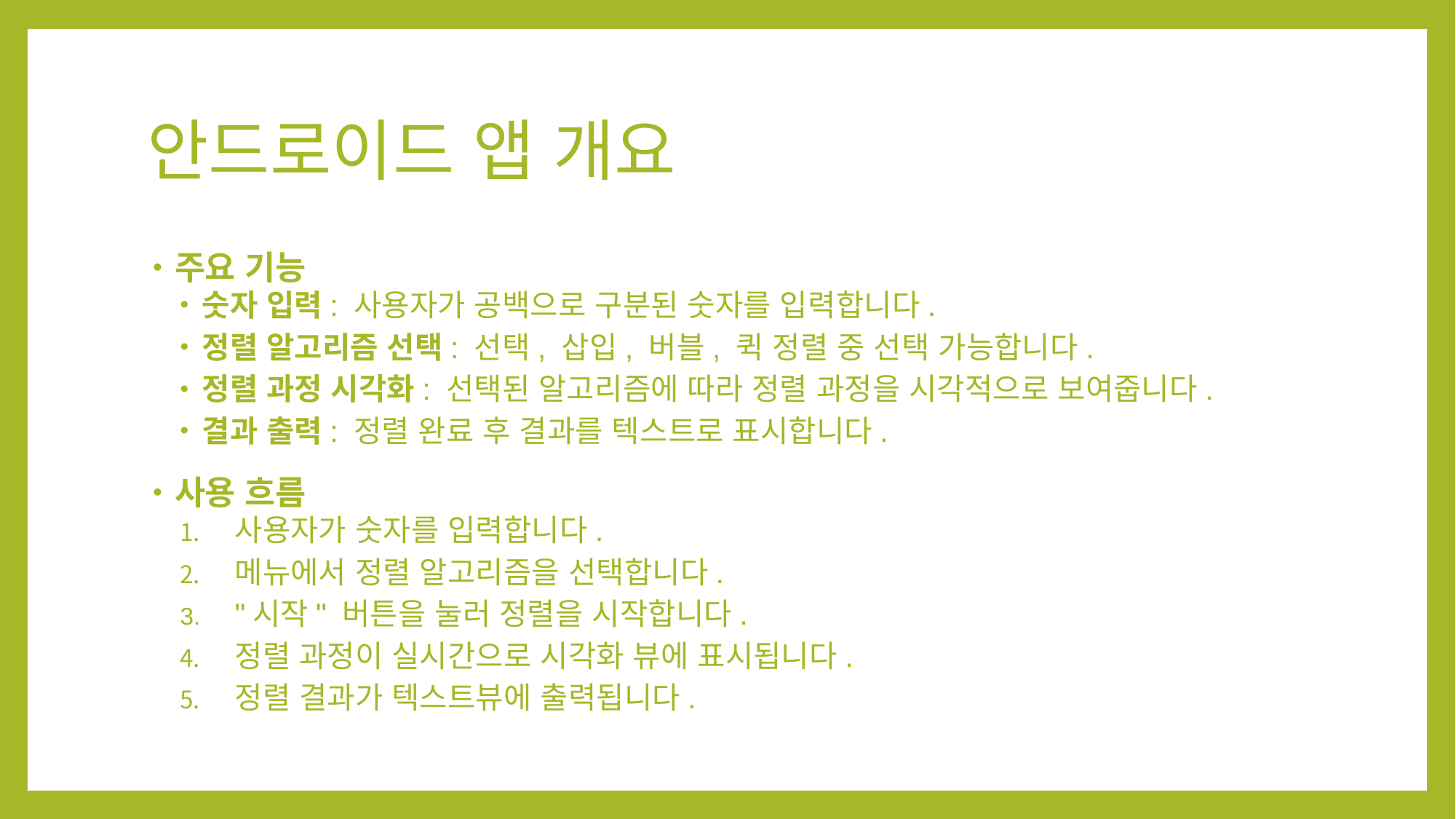

# 안드로이드 앱 개요
주요 기능
숫자 입력: 사용자가 공백으로 구분된 숫자를 입력합니다.
정렬 알고리즘 선택: 선택, 삽입, 버블, 퀵 정렬 중 선택 가능합니다.
정렬 과정 시각화: 선택된 알고리즘에 따라 정렬 과정을 시각적으로 보여줍니다.
결과 출력: 정렬 완료 후 결과를 텍스트로 표시합니다.
사용 흐름
사용자가 숫자를 입력합니다.
메뉴에서 정렬 알고리즘을 선택합니다.
"시작" 버튼을 눌러 정렬을 시작합니다.
정렬 과정이 실시간으로 시각화 뷰에 표시됩니다.
정렬 결과가 텍스트뷰에 출력됩니다.